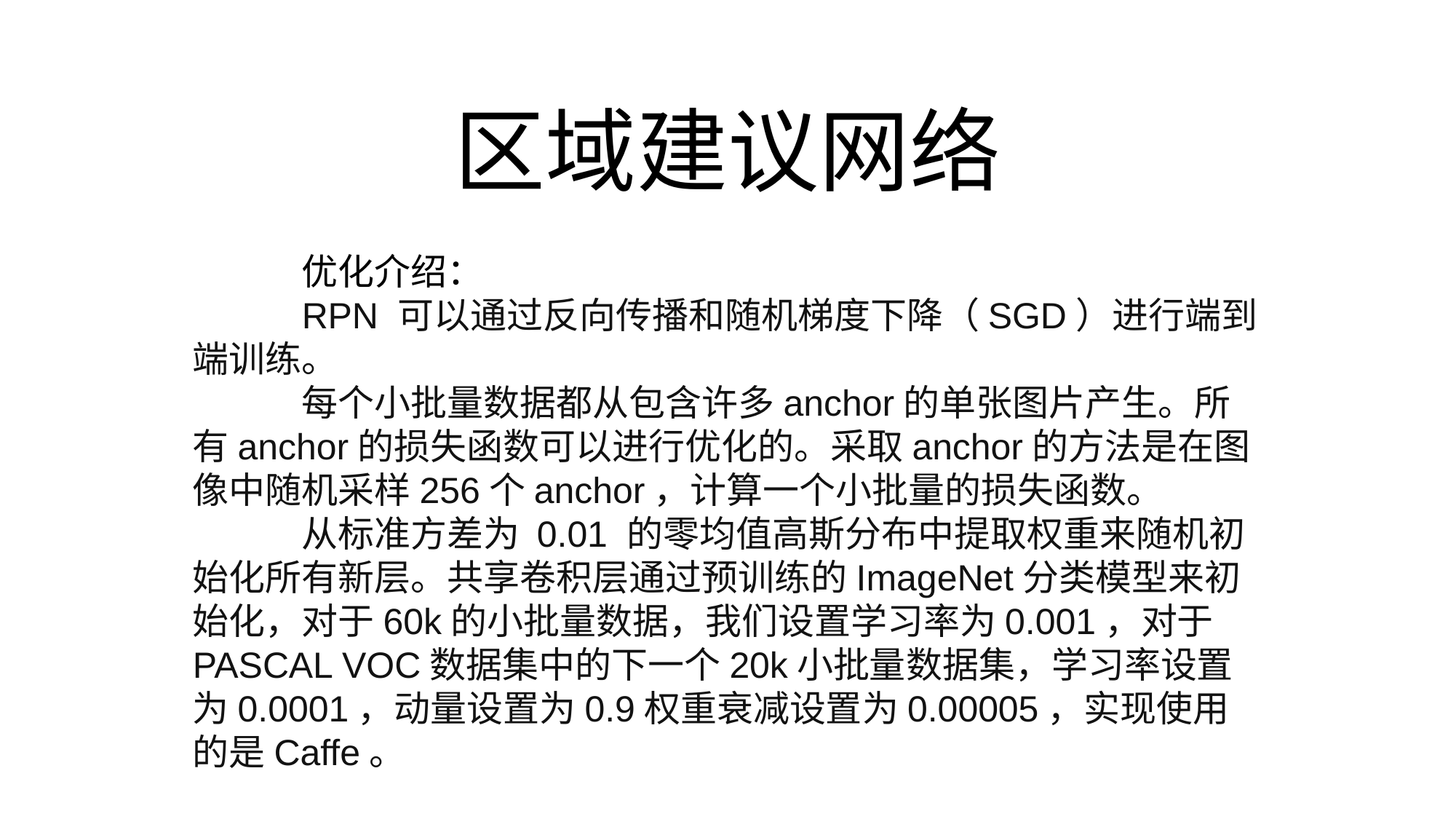

# 区域建议网络
	优化介绍：
	RPN 可以通过反向传播和随机梯度下降（SGD）进行端到端训练。
	每个小批量数据都从包含许多anchor的单张图片产生。所有anchor的损失函数可以进行优化的。采取anchor的方法是在图像中随机采样256个anchor，计算一个小批量的损失函数。
	从标准方差为 0.01 的零均值高斯分布中提取权重来随机初始化所有新层。共享卷积层通过预训练的ImageNet分类模型来初始化，对于60k的小批量数据，我们设置学习率为0.001，对于PASCAL VOC数据集中的下一个20k小批量数据集，学习率设置为0.0001，动量设置为0.9权重衰减设置为0.00005，实现使用的是Caffe。